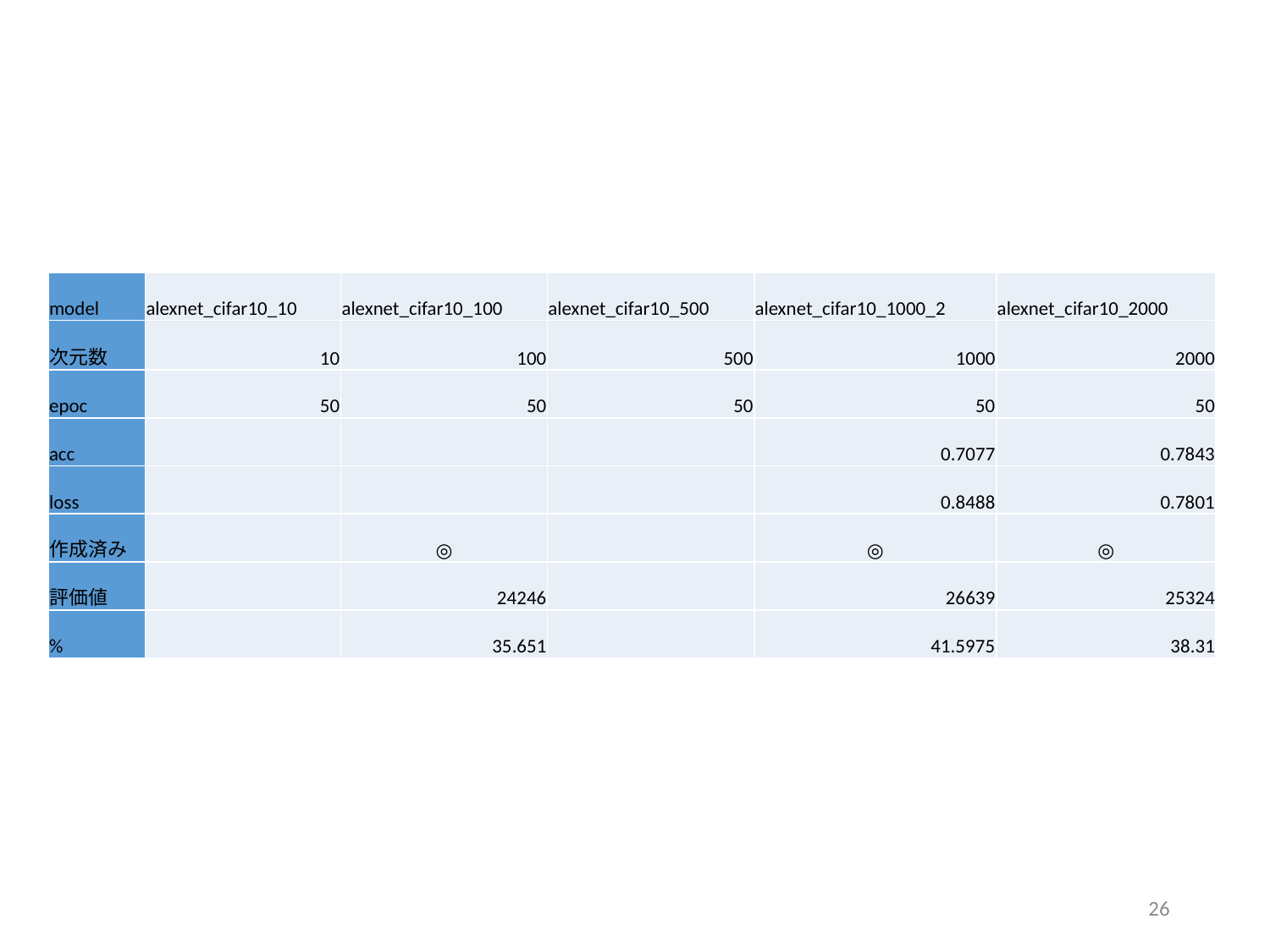

#
| model | alexnet\_cifar10\_10 | alexnet\_cifar10\_100 | alexnet\_cifar10\_500 | alexnet\_cifar10\_1000\_2 | alexnet\_cifar10\_2000 |
| --- | --- | --- | --- | --- | --- |
| 次元数 | 10 | 100 | 500 | 1000 | 2000 |
| epoc | 50 | 50 | 50 | 50 | 50 |
| acc |  |  |  | 0.7077 | 0.7843 |
| loss |  |  |  | 0.8488 | 0.7801 |
| 作成済み |  | ◎ |  | ◎ | ◎ |
| 評価値 |  | 24246 |  | 26639 | 25324 |
| % |  | 35.651 |  | 41.5975 | 38.31 |
26